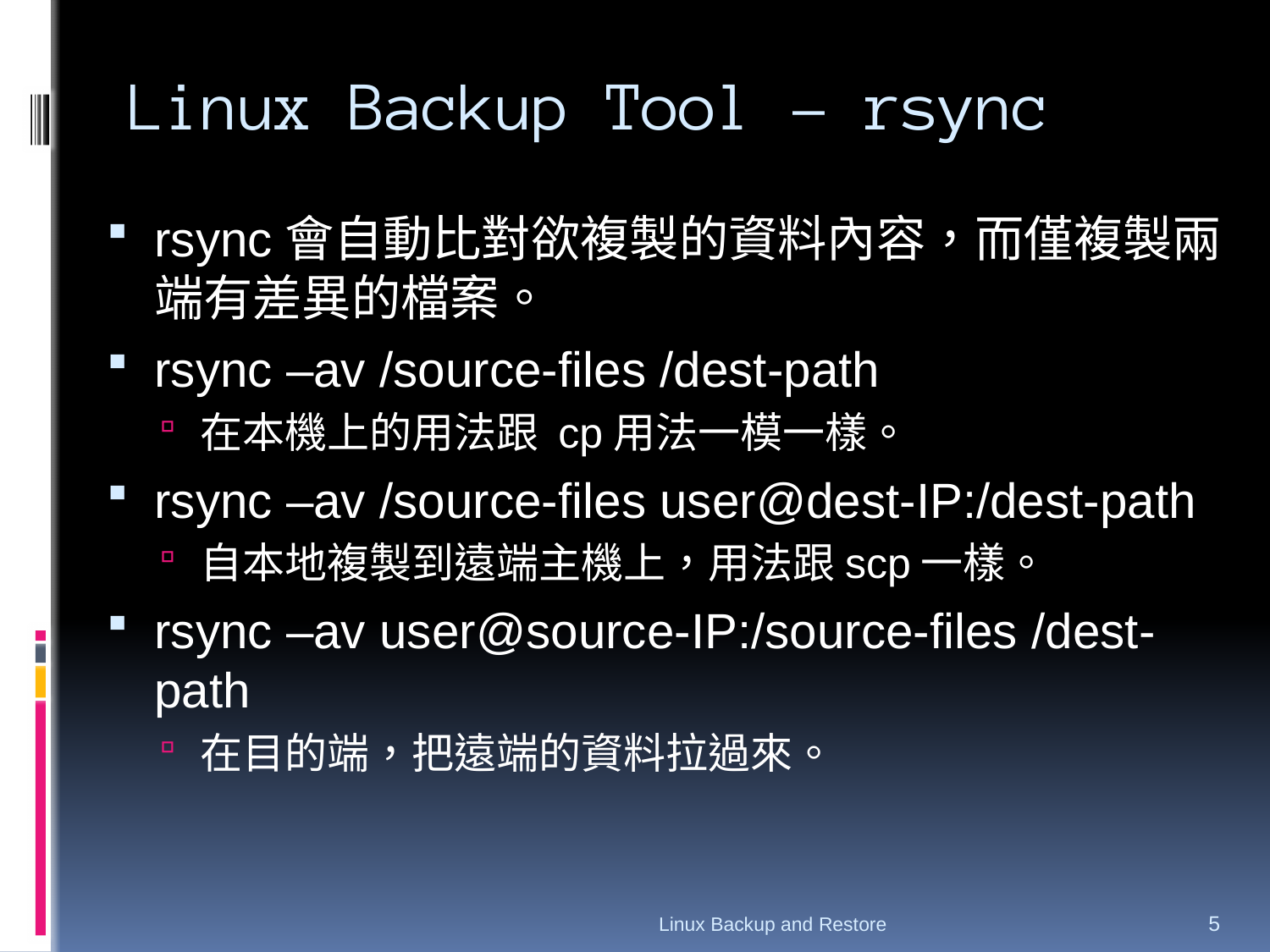

# Linux Backup Tool – rsync
rsync會自動比對欲複製的資料內容，而僅複製兩端有差異的檔案。
rsync –av /source-files /dest-path
在本機上的用法跟 cp用法一模一樣。
rsync –av /source-files user@dest-IP:/dest-path
自本地複製到遠端主機上，用法跟scp一樣。
rsync –av user@source-IP:/source-files /dest-path
在目的端，把遠端的資料拉過來。
Linux Backup and Restore
5